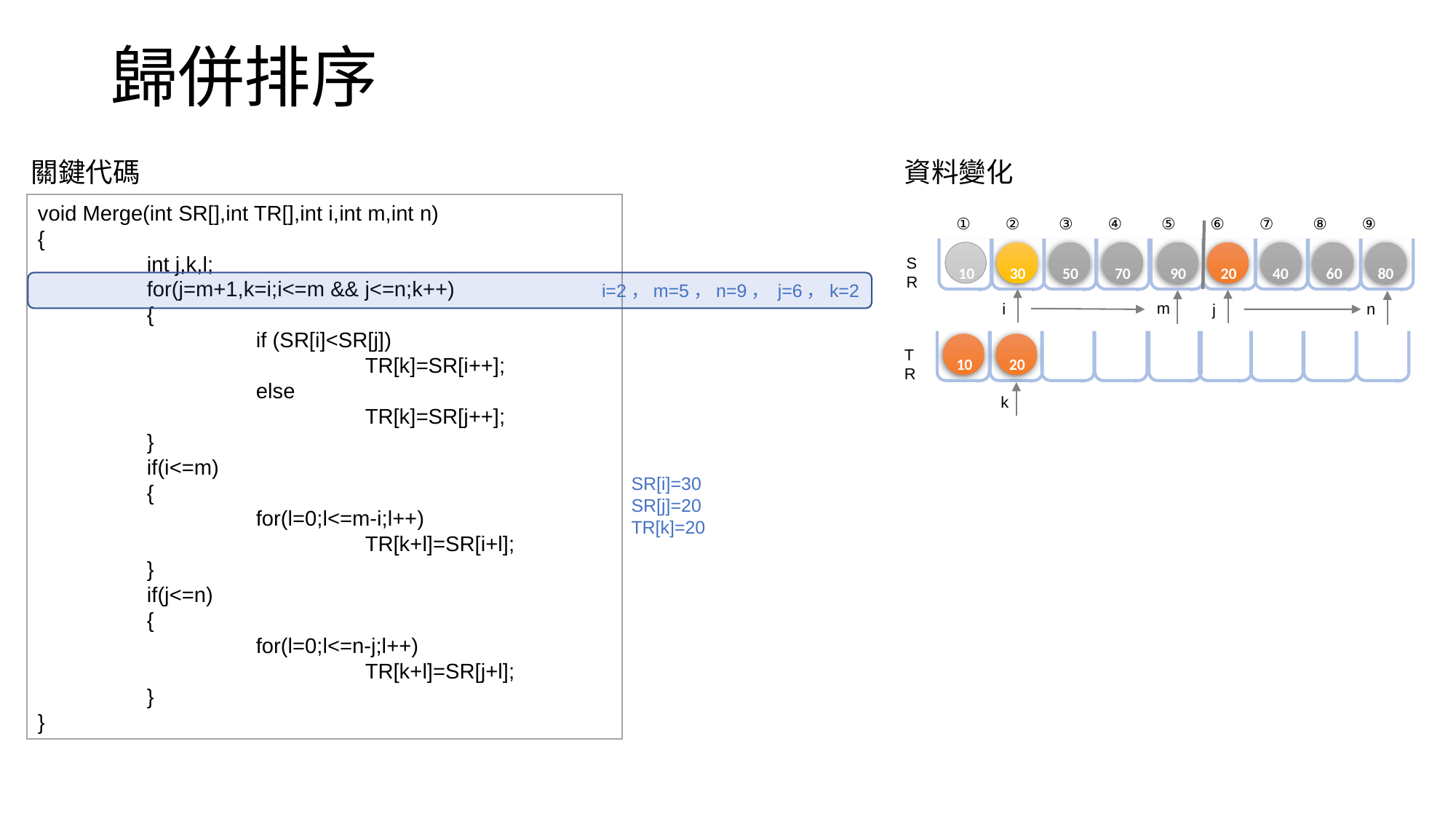

# 歸併排序
資料變化
關鍵代碼
void Merge(int SR[],int TR[],int i,int m,int n)
{
	int j,k,l;
	for(j=m+1,k=i;i<=m && j<=n;k++)
	{
		if (SR[i]<SR[j])
			TR[k]=SR[i++];
		else
			TR[k]=SR[j++];
	}
	if(i<=m)
	{
		for(l=0;l<=m-i;l++)
			TR[k+l]=SR[i+l];
	}
	if(j<=n)
	{
		for(l=0;l<=n-j;l++)
			TR[k+l]=SR[j+l];
	}
}
  ①        ②         ③        ④         ⑤        ⑥        ⑦         ⑧        ⑨

10
30
50
70
90
20
40
60
80

SR
i=2，m=5，n=9， j=6，k=2
m
i
n
j

10
20

TR
k
SR[i]=30
SR[j]=20
TR[k]=20